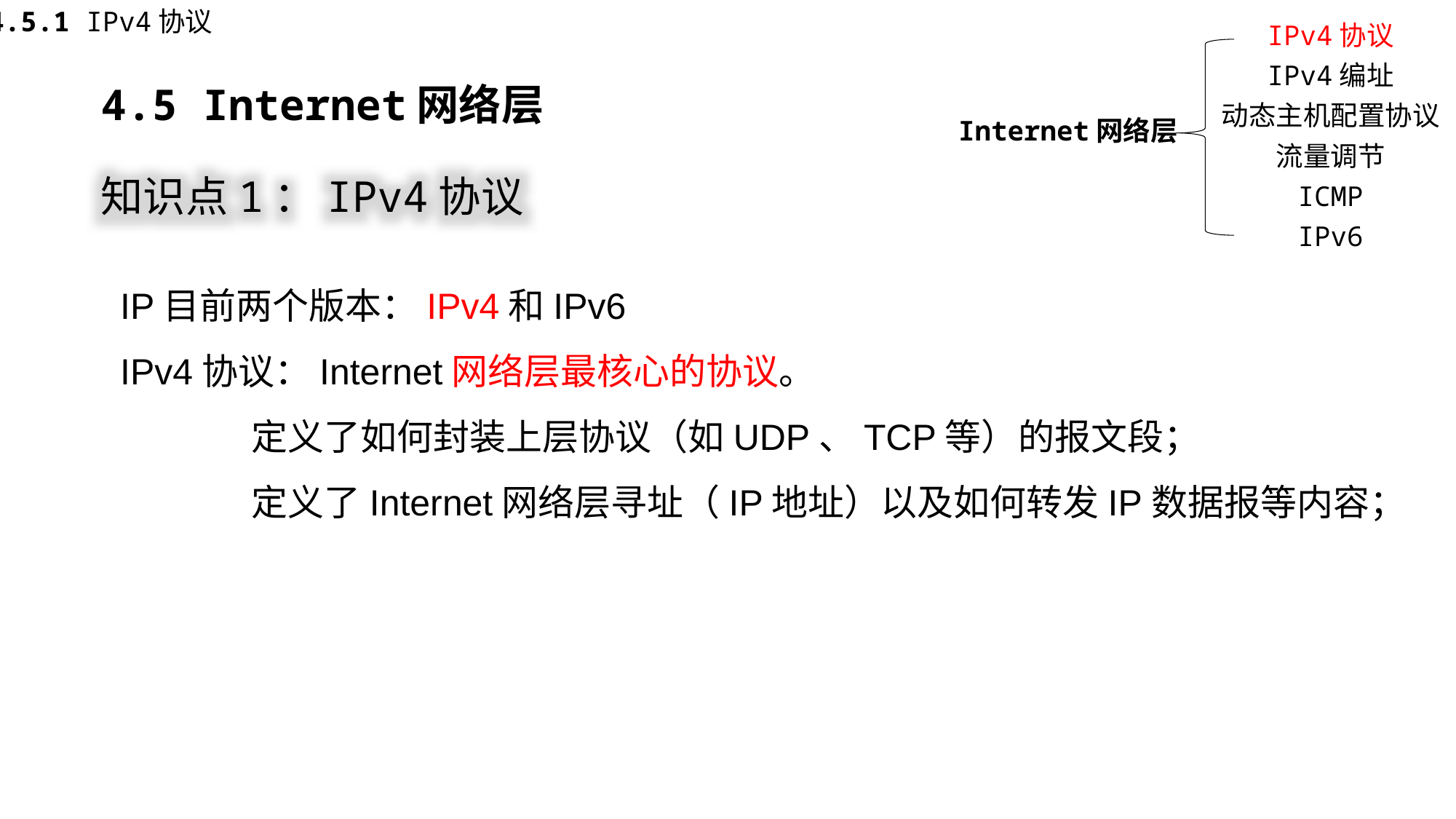

4.5.1 IPv4协议

IPv4协议

IPv4编址
动态主机配置协议
Internet网络层
流量调节
ICMP
IPv6
4.5 Internet网络层
知识点1：IPv4协议
IP目前两个版本：IPv4和IPv6
IPv4协议：Internet网络层最核心的协议。
               定义了如何封装上层协议（如UDP、TCP等）的报文段；
               定义了Internet网络层寻址（IP地址）以及如何转发IP数据报等内容；